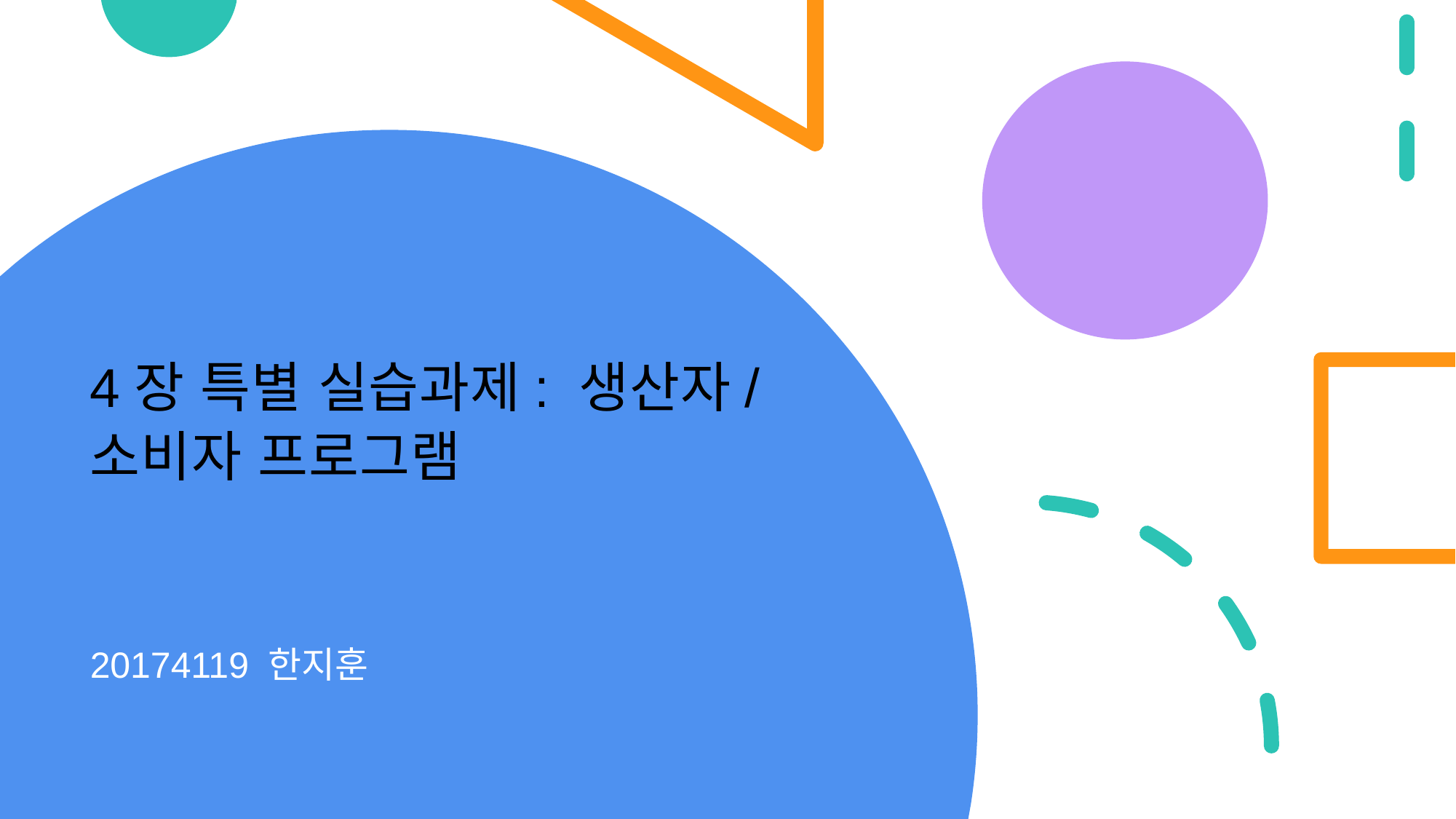

# 4장 특별 실습과제: 생산자/소비자 프로그램

20174119 한지훈